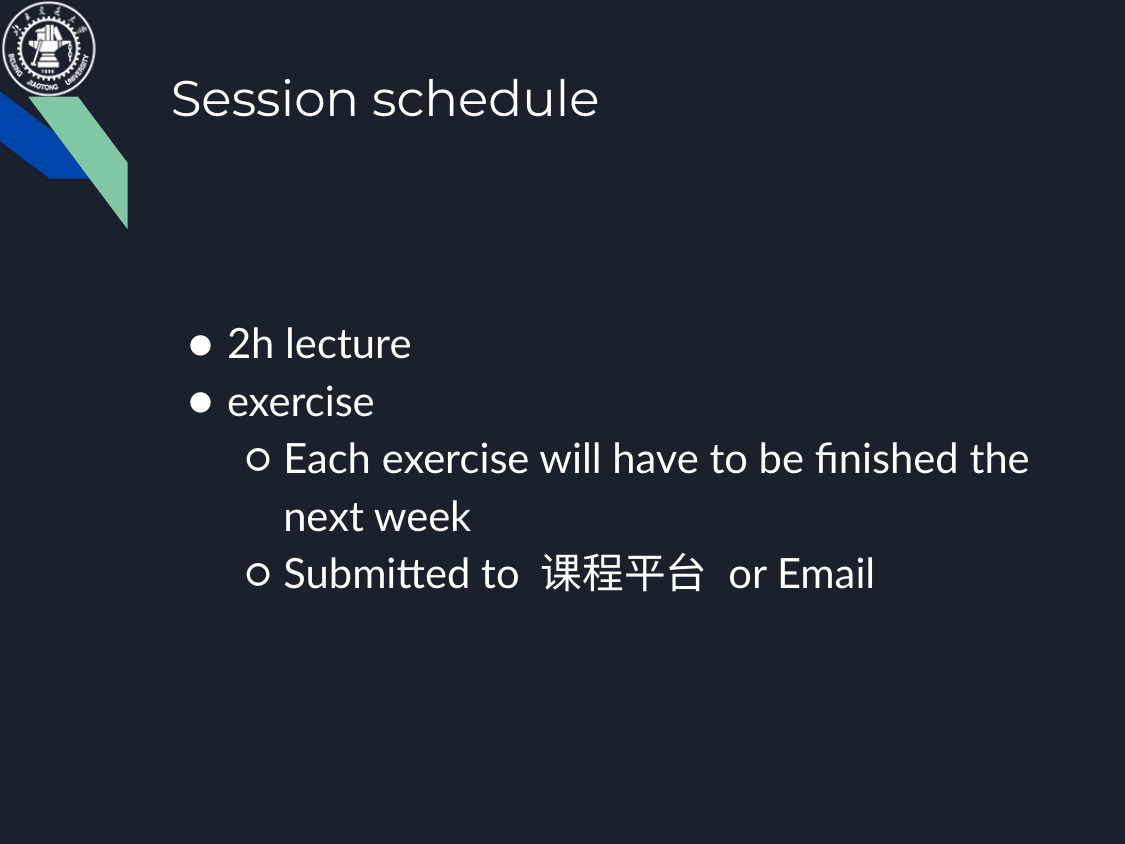

# Session schedule
2h lecture
exercise
Each exercise will have to be finished the next week
Submitted to 课程平台 or Email